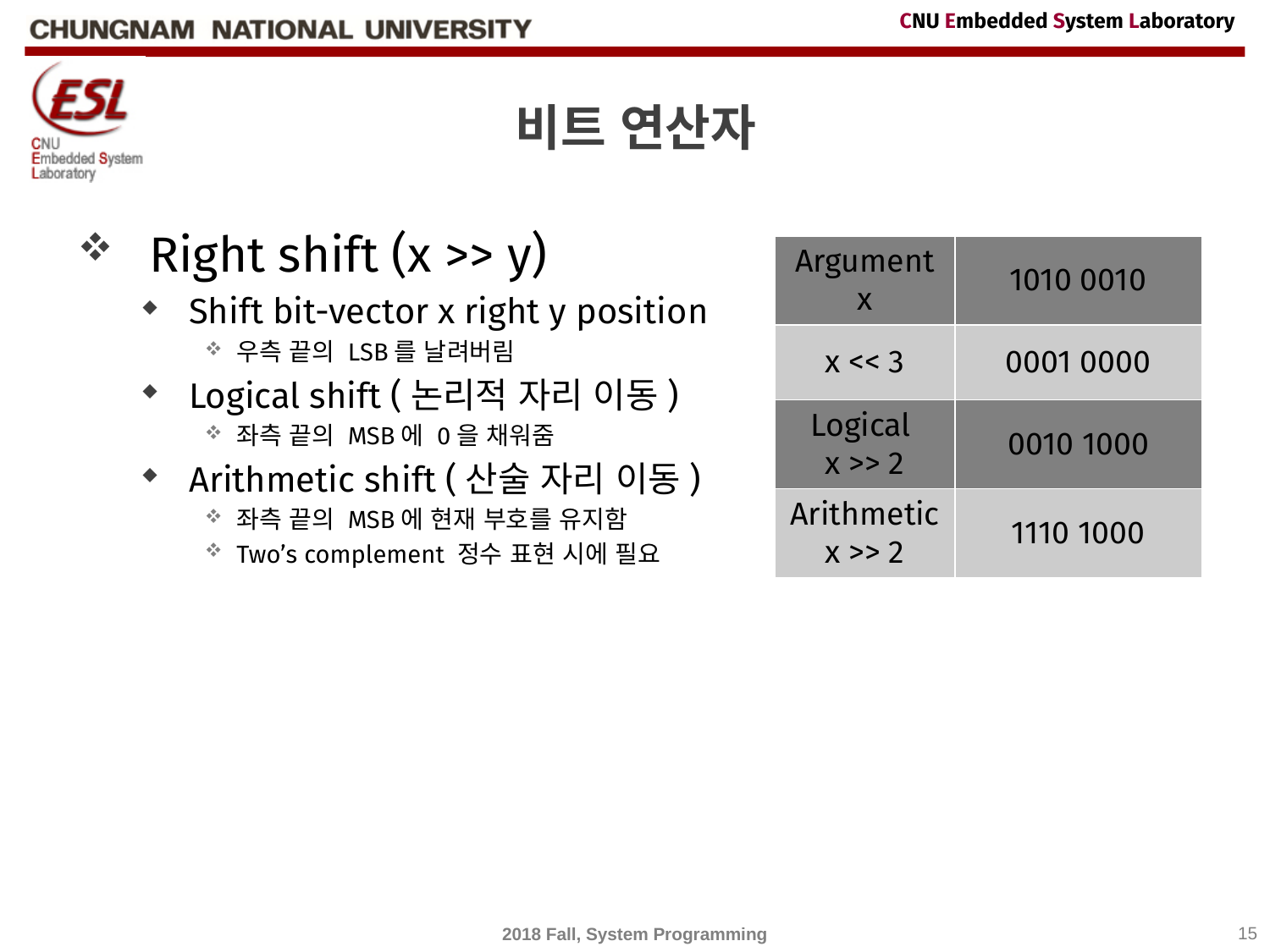

# 비트 연산자
Right shift (x >> y)
Shift bit-vector x right y position
우측 끝의 LSB를 날려버림
Logical shift (논리적 자리 이동)
좌측 끝의 MSB에 0을 채워줌
Arithmetic shift (산술 자리 이동)
좌측 끝의 MSB에 현재 부호를 유지함
Two’s complement 정수 표현 시에 필요
| Argument x | 1010 0010 |
| --- | --- |
| x << 3 | 0001 0000 |
| Logical x >> 2 | 0010 1000 |
| Arithmetic x >> 2 | 1110 1000 |
2018 Fall, System Programming
15